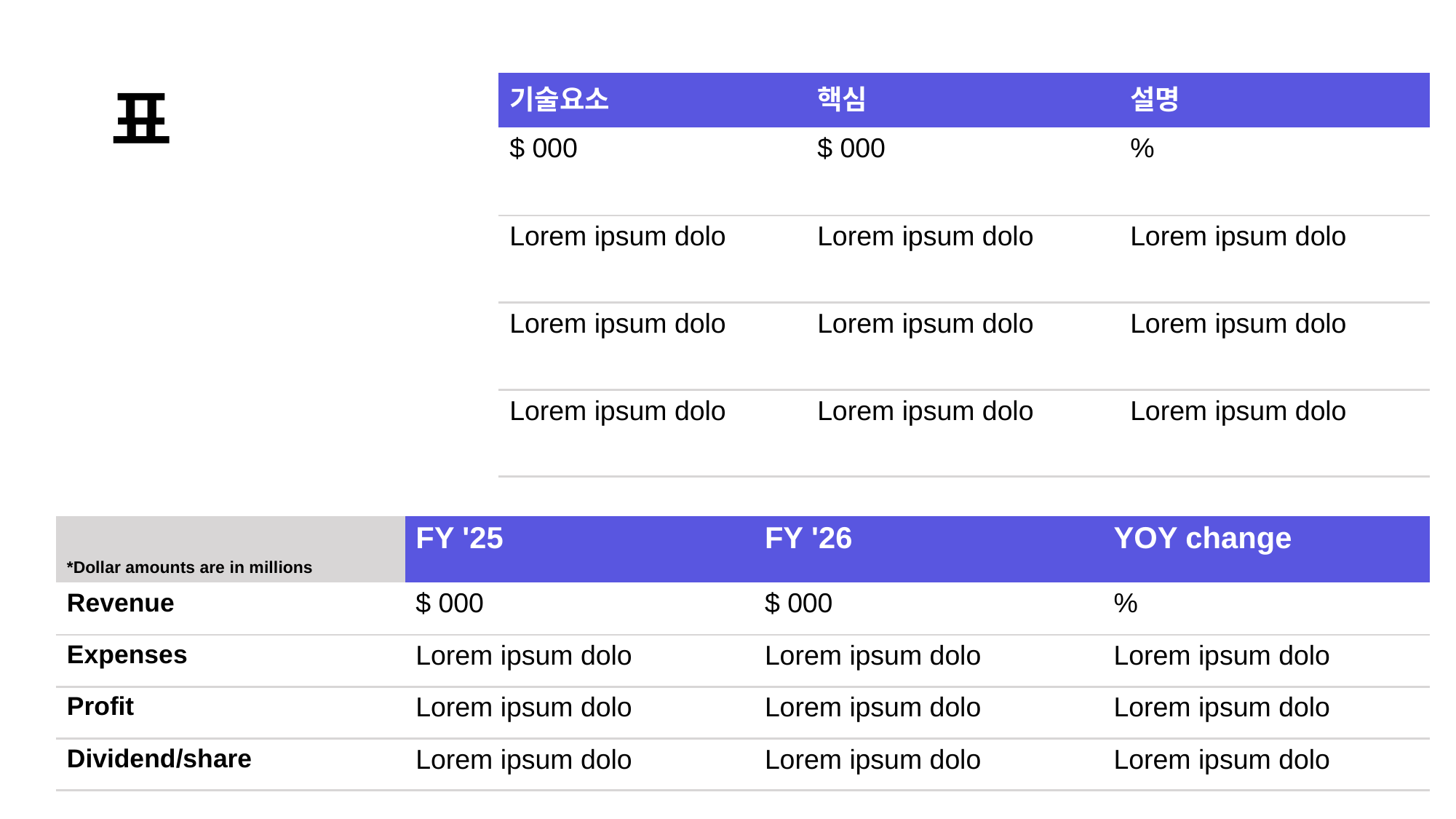

# 표
| 기술요소 | 핵심 | 설명 |
| --- | --- | --- |
| $ 000 | $ 000 | % |
| Lorem ipsum dolo | Lorem ipsum dolo | Lorem ipsum dolo |
| Lorem ipsum dolo | Lorem ipsum dolo | Lorem ipsum dolo |
| Lorem ipsum dolo | Lorem ipsum dolo | Lorem ipsum dolo |
| \*Dollar amounts are in millions | FY '25 | FY '26 | YOY change |
| --- | --- | --- | --- |
| Revenue | $ 000 | $ 000 | % |
| Expenses | Lorem ipsum dolo | Lorem ipsum dolo | Lorem ipsum dolo |
| Profit | Lorem ipsum dolo | Lorem ipsum dolo | Lorem ipsum dolo |
| Dividend/share | Lorem ipsum dolo | Lorem ipsum dolo | Lorem ipsum dolo |